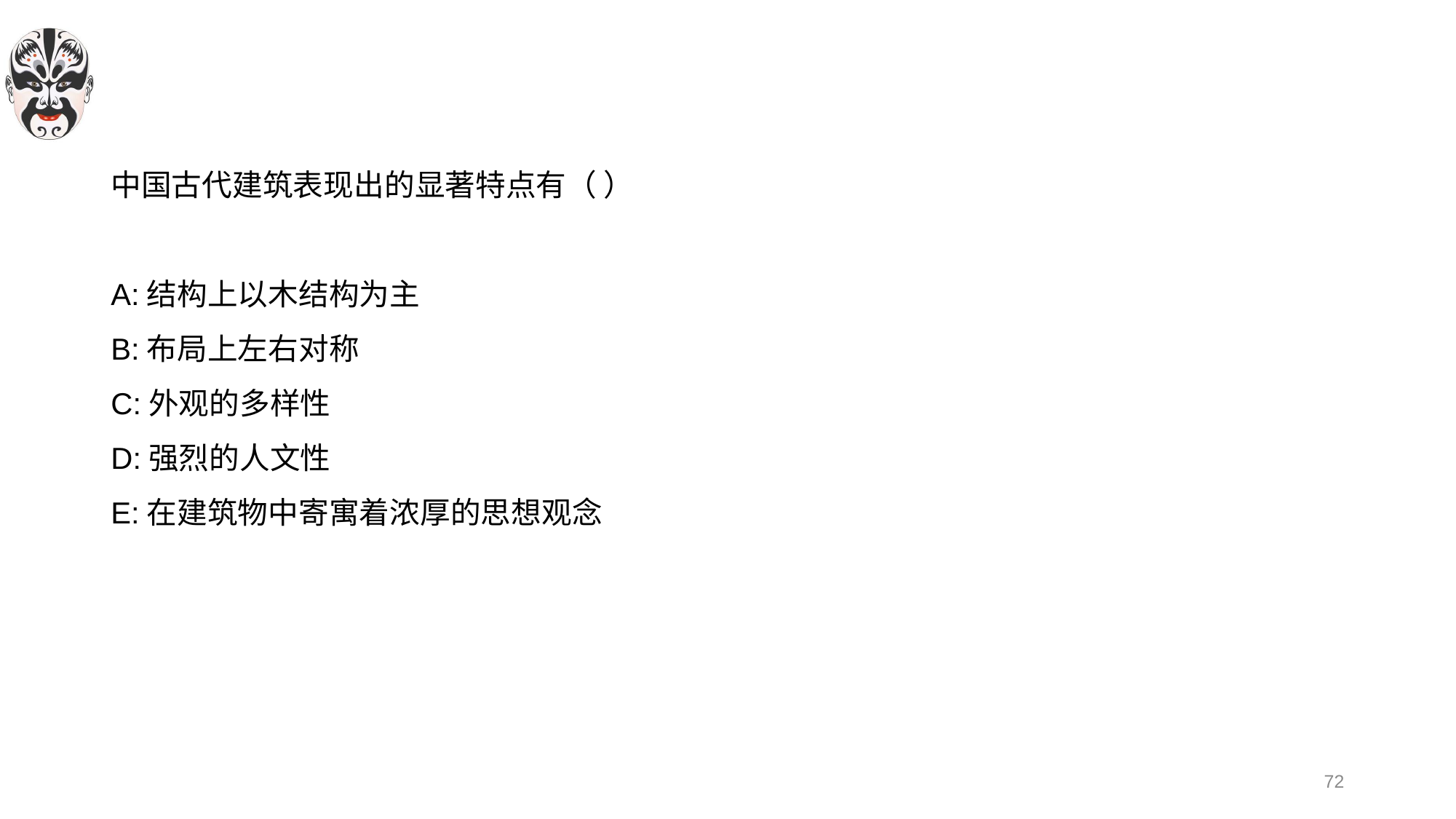

#
中国古代建筑表现出的显著特点有（ ）

A:结构上以木结构为主
B:布局上左右对称
C:外观的多样性
D:强烈的人文性
E:在建筑物中寄寓着浓厚的思想观念

72